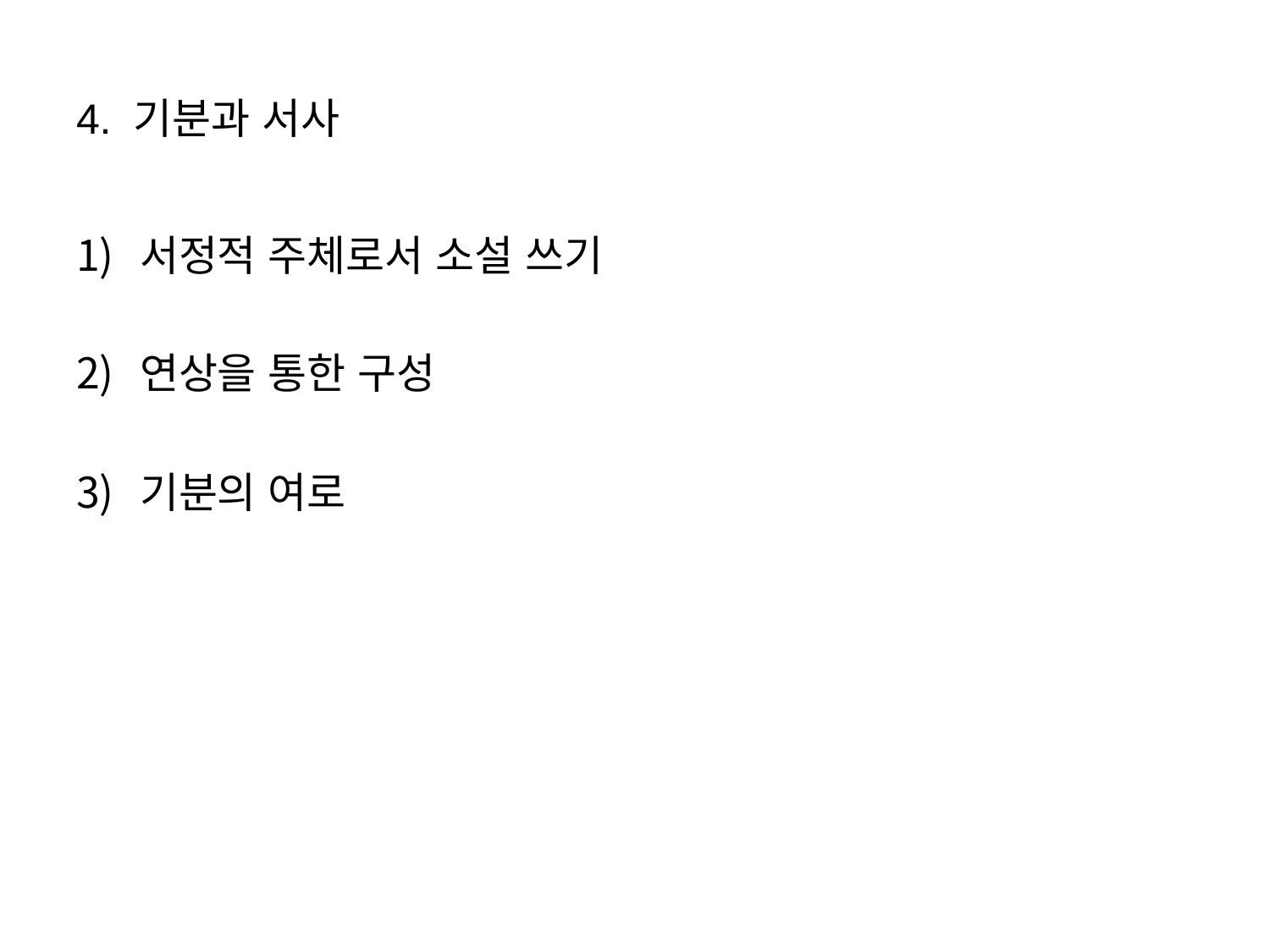

# 4. 기분과 서사
서정적 주체로서 소설 쓰기

연상을 통한 구성

기분의 여로